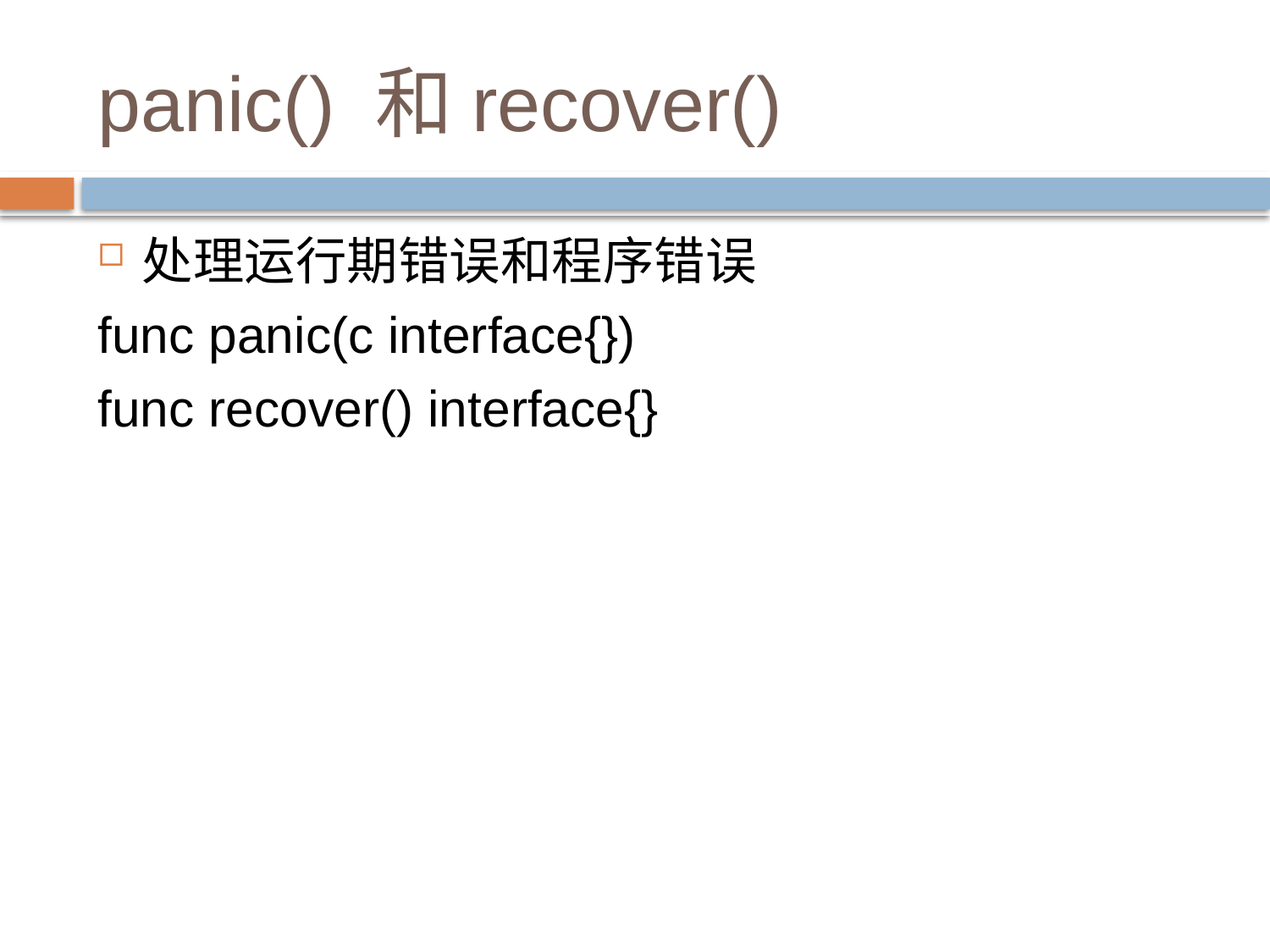

# panic() 和recover()
处理运行期错误和程序错误
func panic(c interface{})
func recover() interface{}